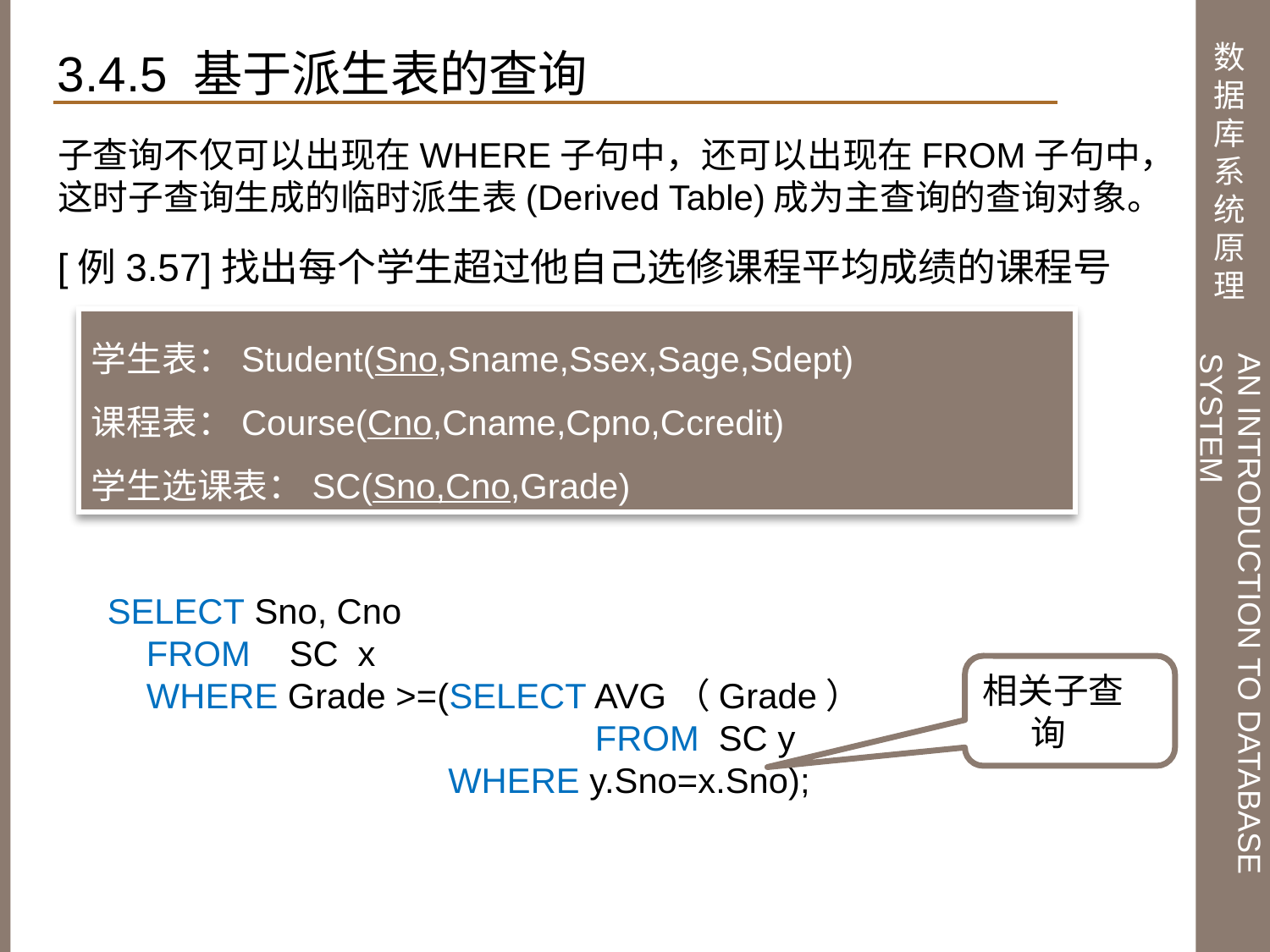

3.4.5 基于派生表的查询
子查询不仅可以出现在WHERE子句中，还可以出现在FROM子句中，这时子查询生成的临时派生表(Derived Table)成为主查询的查询对象。
[例3.57]找出每个学生超过他自己选修课程平均成绩的课程号
学生表：Student(Sno,Sname,Ssex,Sage,Sdept)
课程表：Course(Cno,Cname,Cpno,Ccredit)
学生选课表：SC(Sno,Cno,Grade)
SELECT Sno, Cno
    FROM    SC  x
    WHERE Grade >=(SELECT AVG（Grade）
		                        FROM  SC y
                                   WHERE y.Sno=x.Sno);

相关子查询